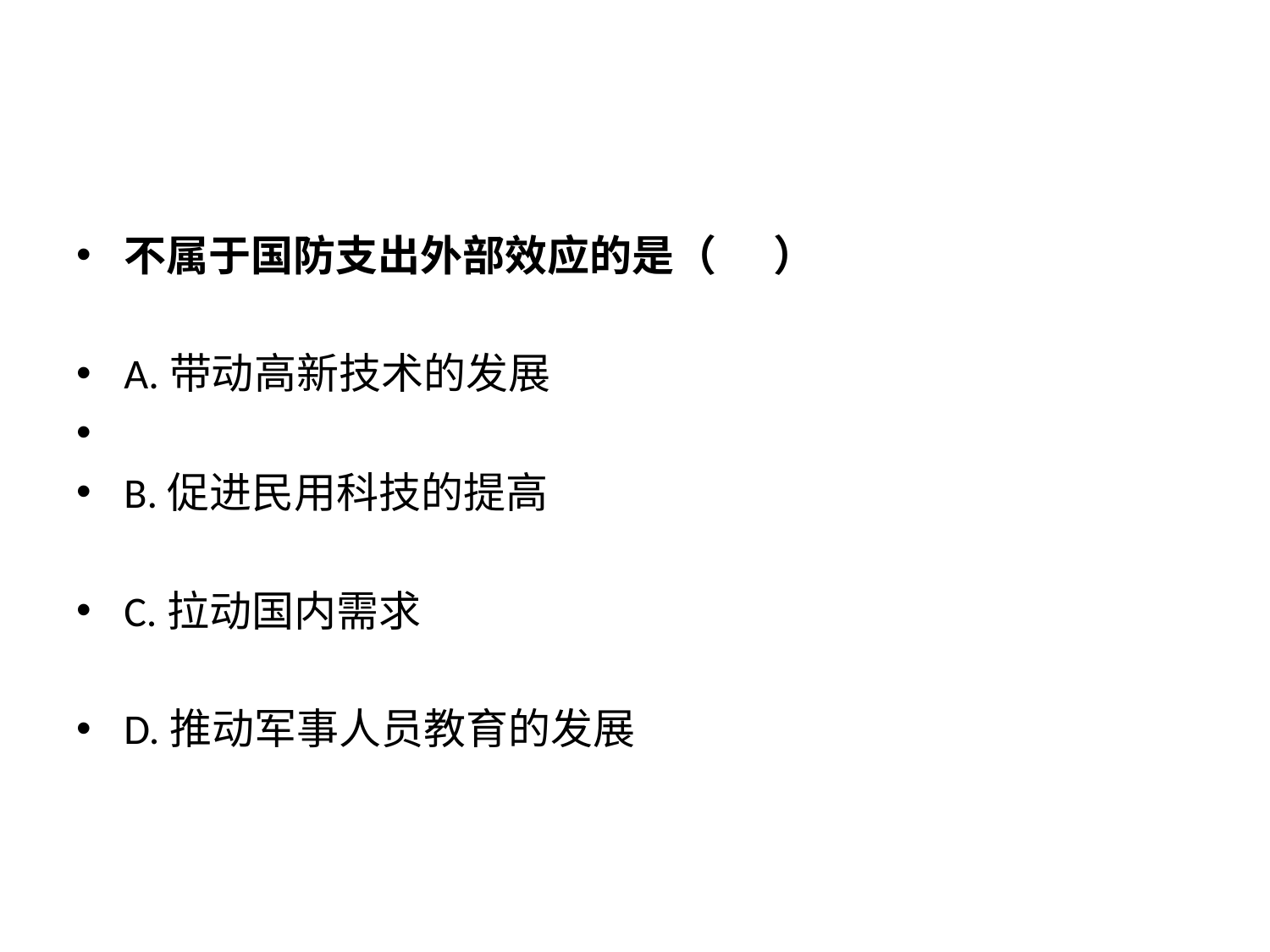

不属于国防支出外部效应的是（      ）

A.带动高新技术的发展

B.促进民用科技的提高

C.拉动国内需求

D.推动军事人员教育的发展